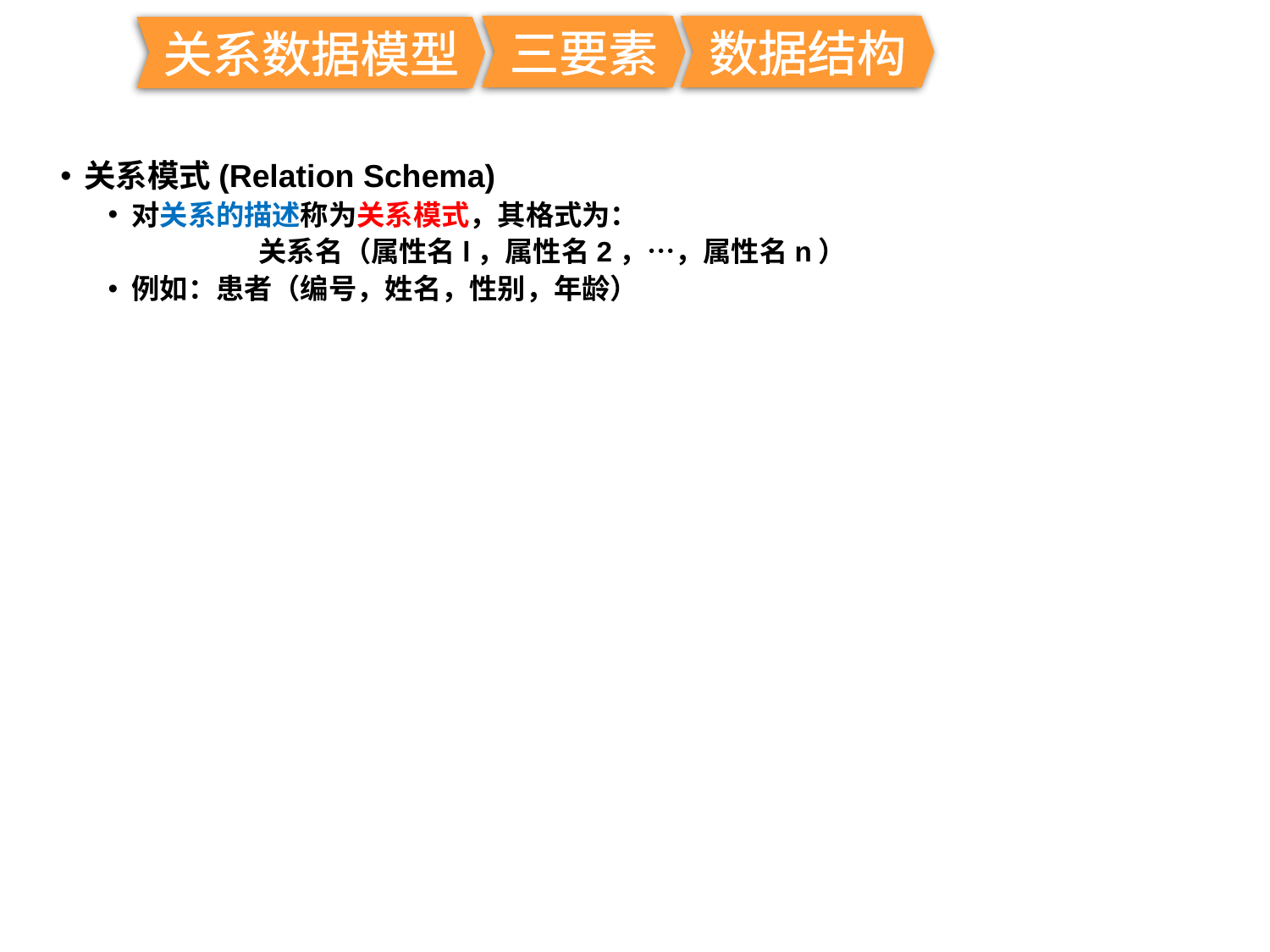

三要素
数据结构
关系数据模型
关系模式(Relation Schema)
对关系的描述称为关系模式，其格式为：
		关系名（属性名l，属性名2，…，属性名n）
例如：患者（编号，姓名，性别，年龄）